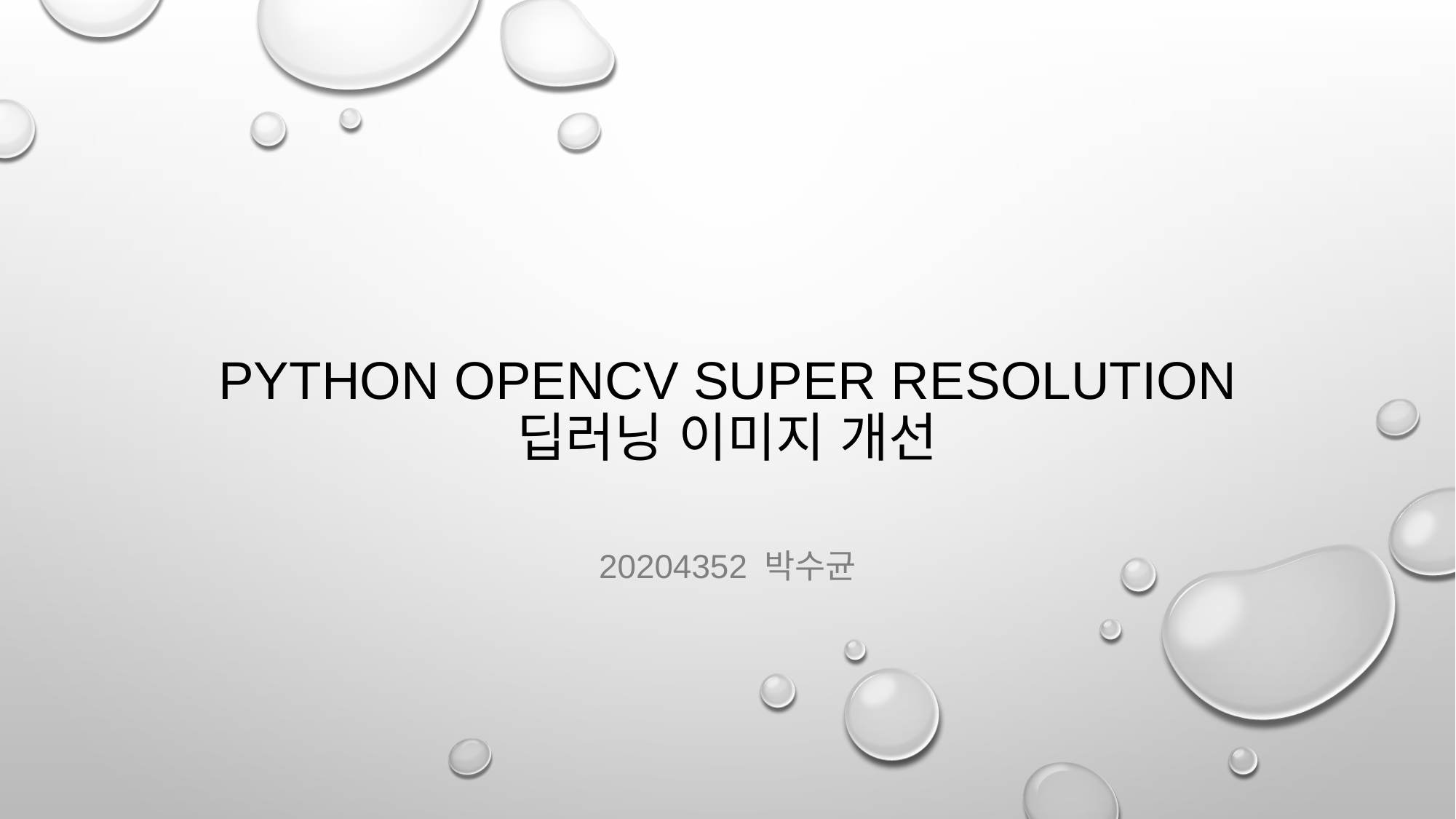

# Python opencv super resolution 딥러닝 이미지 개선
20204352 박수균